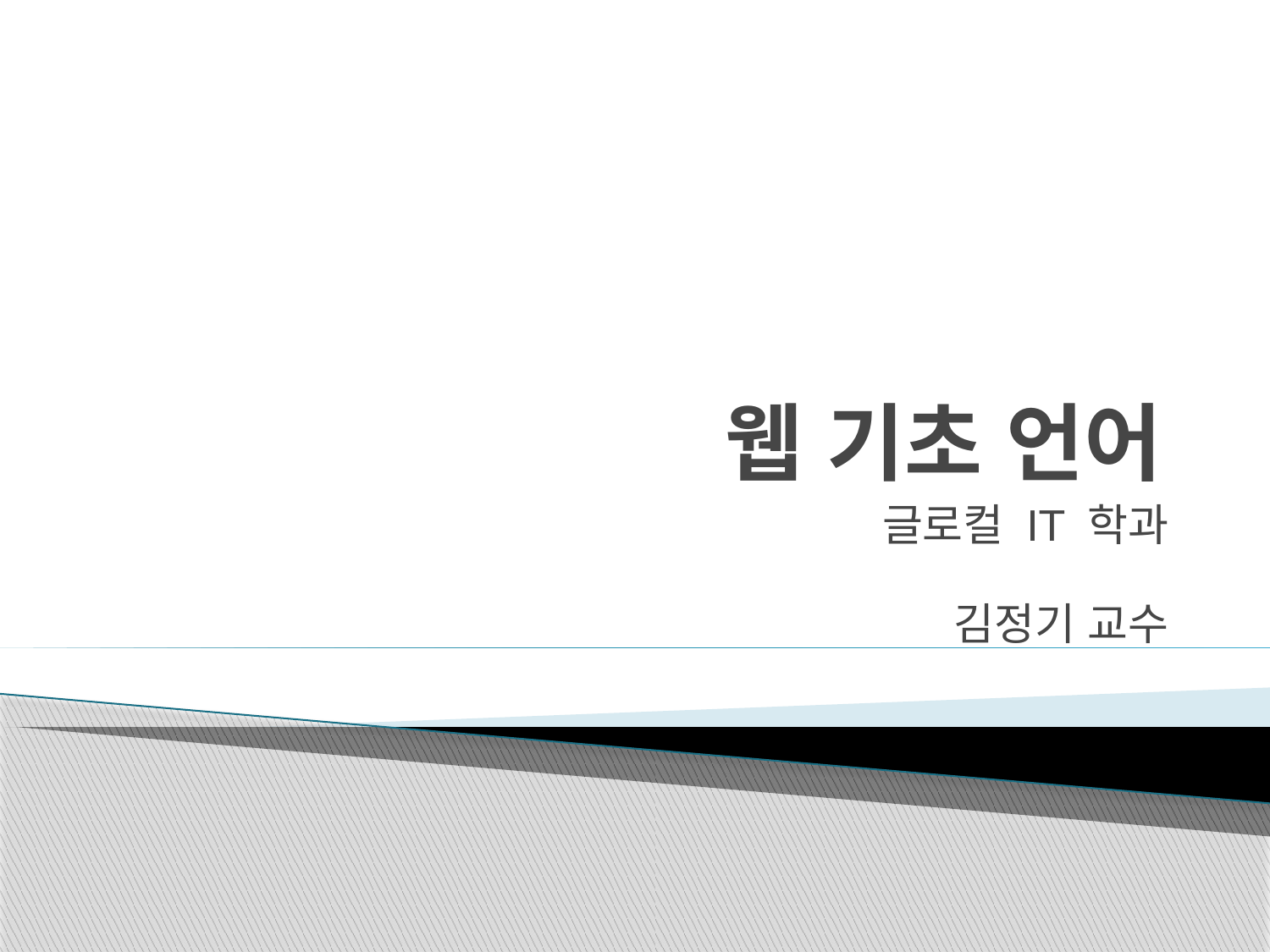

# 웹 기초 언어
글로컬 IT 학과

김정기 교수